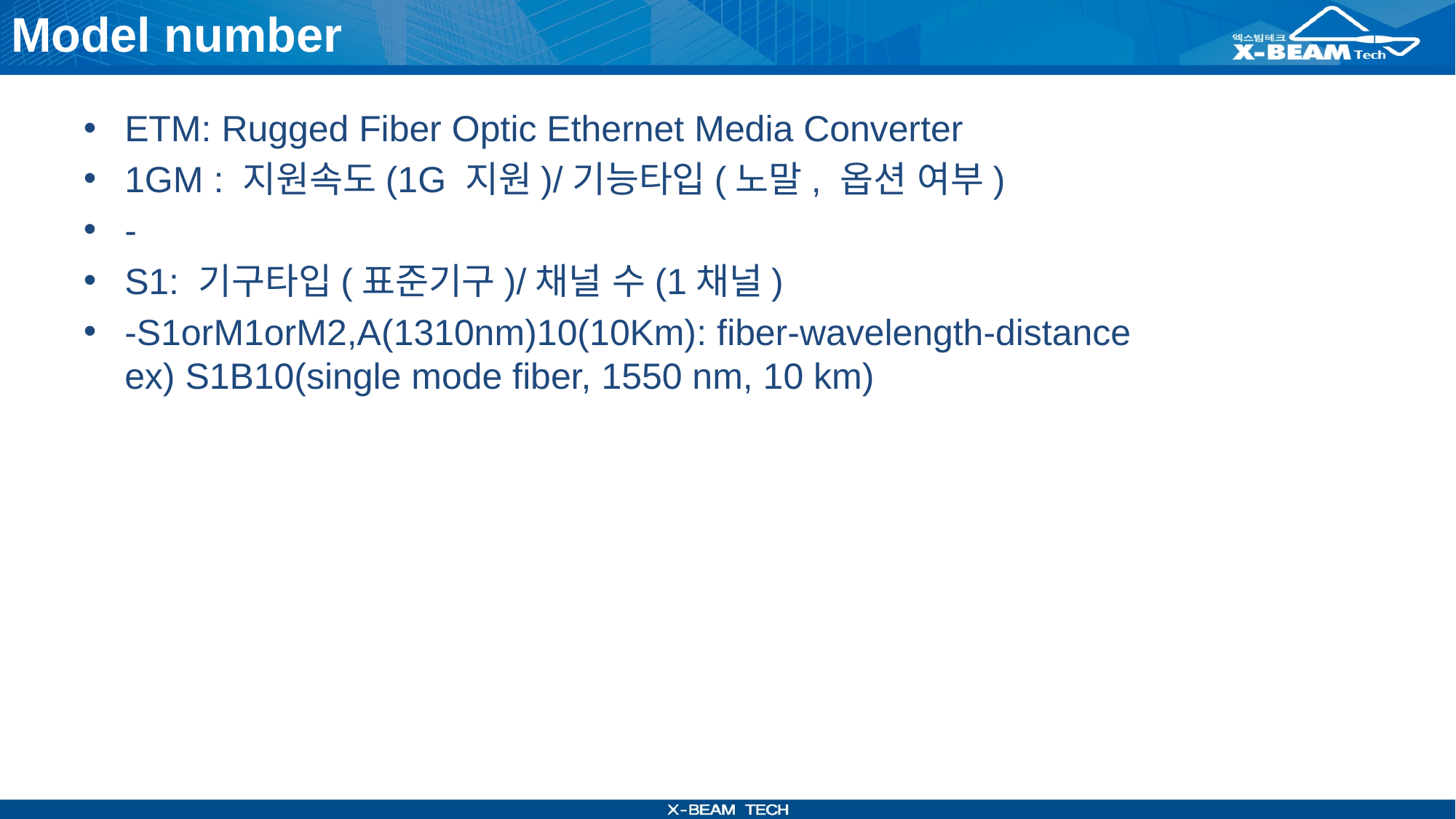

# Model number
ETM: Rugged Fiber Optic Ethernet Media Converter
1GM : 지원속도(1G 지원)/기능타입(노말, 옵션 여부)
-
S1: 기구타입(표준기구)/채널 수(1채널)
-S1orM1orM2,A(1310nm)10(10Km): fiber-wavelength-distance
ex) S1B10(single mode fiber, 1550 nm, 10 km)